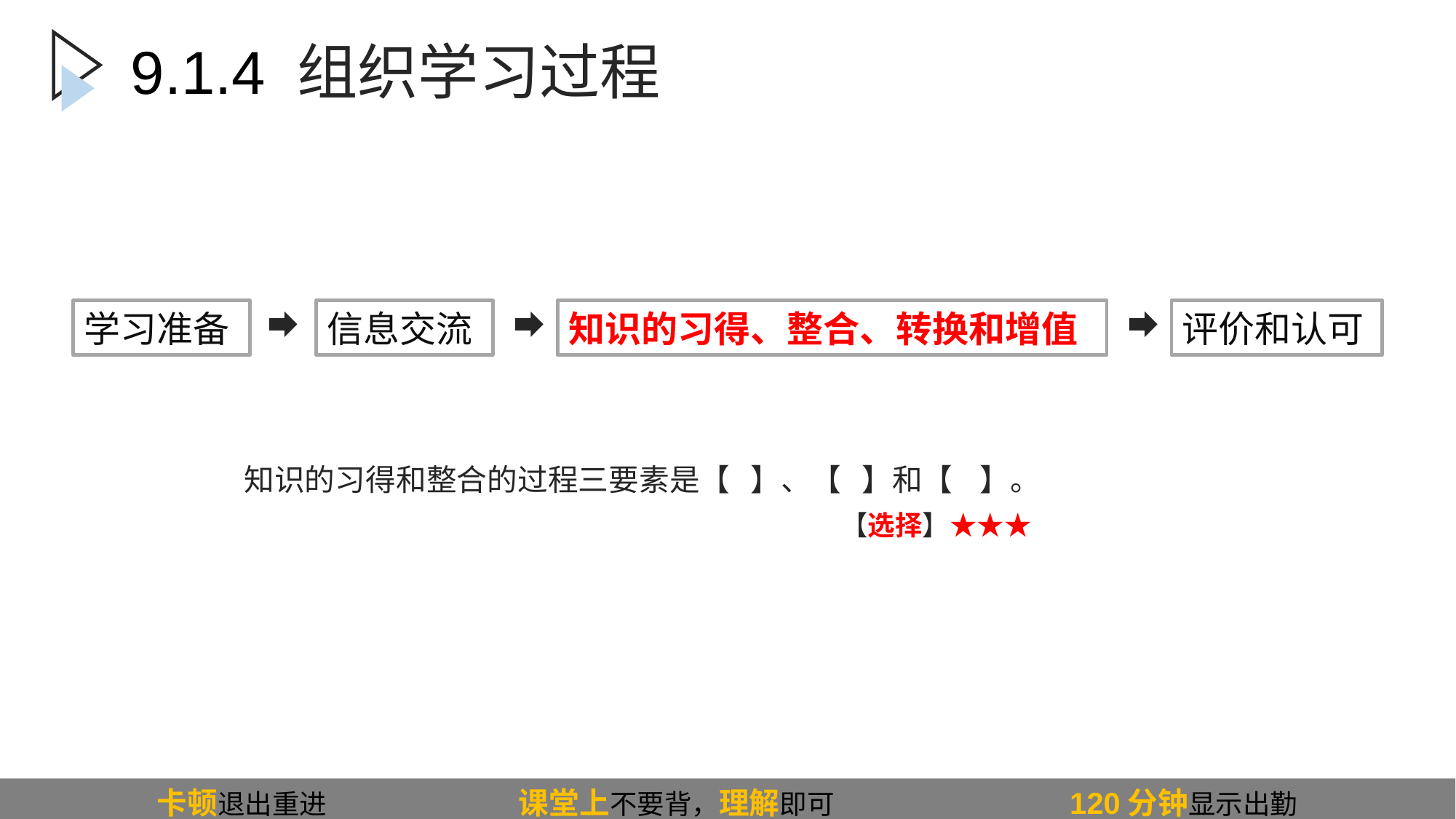

9.1.4 组织学习过程
学习准备
信息交流
知识的习得、整合、转换和增值
评价和认可

知识的习得和整合的过程三要素是【   】、【   】和【    】。
【选择】★★★